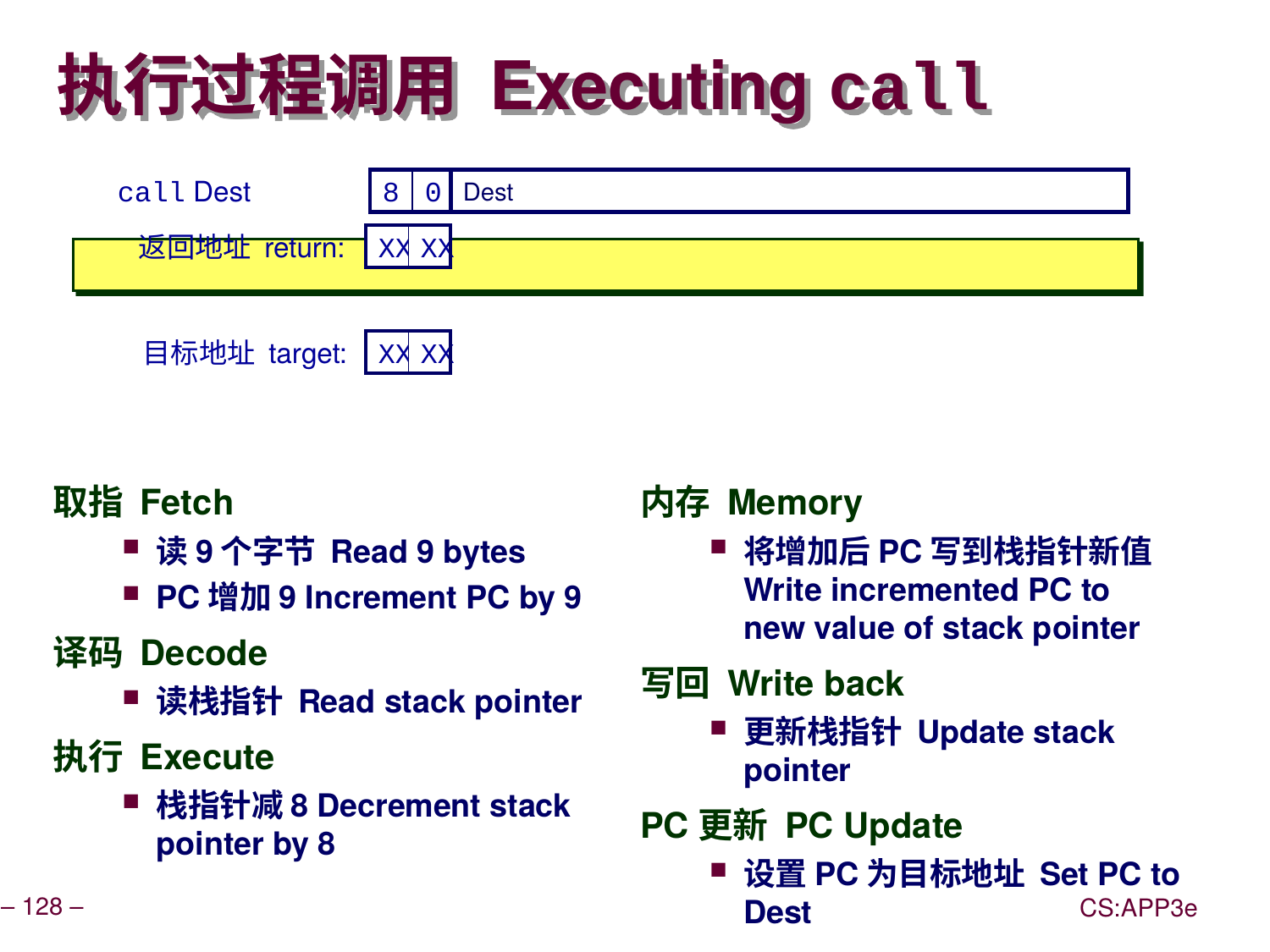

# 执行过程调用 Executing call
call Dest
8

0
Dest
返回地址 return:
XX

XX

目标地址 target:
XX

XX
取指 Fetch
读9个字节 Read 9 bytes
PC增加9 Increment PC by 9
译码 Decode
读栈指针 Read stack pointer
执行 Execute
栈指针减8 Decrement stack pointer by 8
内存 Memory
将增加后PC写到栈指针新值 Write incremented PC to new value of stack pointer
写回 Write back
更新栈指针 Update stack pointer
PC更新 PC Update
设置PC为目标地址 Set PC to Dest